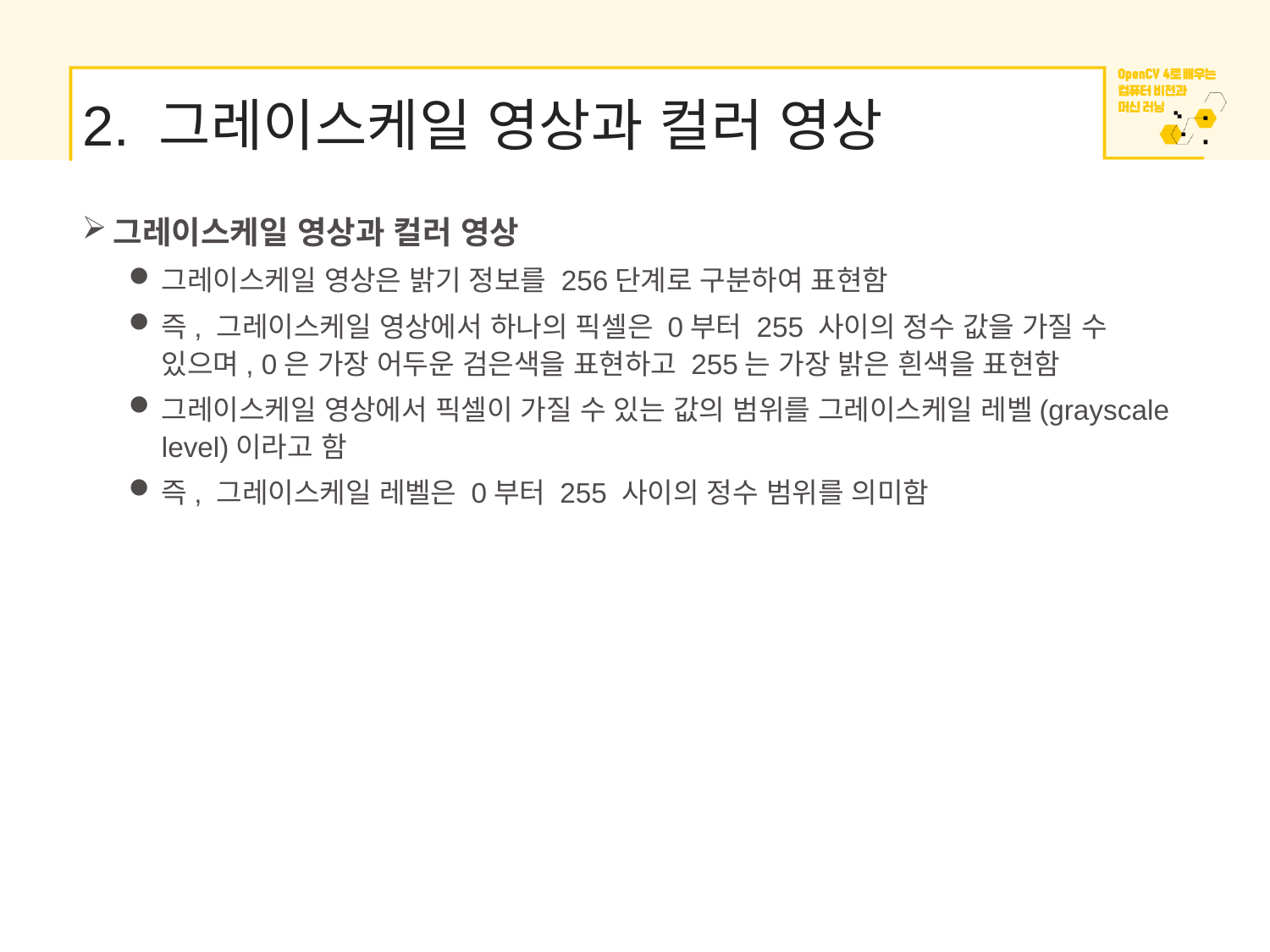

# 2. 그레이스케일 영상과 컬러 영상
그레이스케일 영상과 컬러 영상
그레이스케일 영상은 밝기 정보를 256단계로 구분하여 표현함
즉, 그레이스케일 영상에서 하나의 픽셀은 0부터 255 사이의 정수 값을 가질 수 있으며, 0은 가장 어두운 검은색을 표현하고 255는 가장 밝은 흰색을 표현함
그레이스케일 영상에서 픽셀이 가질 수 있는 값의 범위를 그레이스케일 레벨(grayscale level)이라고 함
즉, 그레이스케일 레벨은 0부터 255 사이의 정수 범위를 의미함